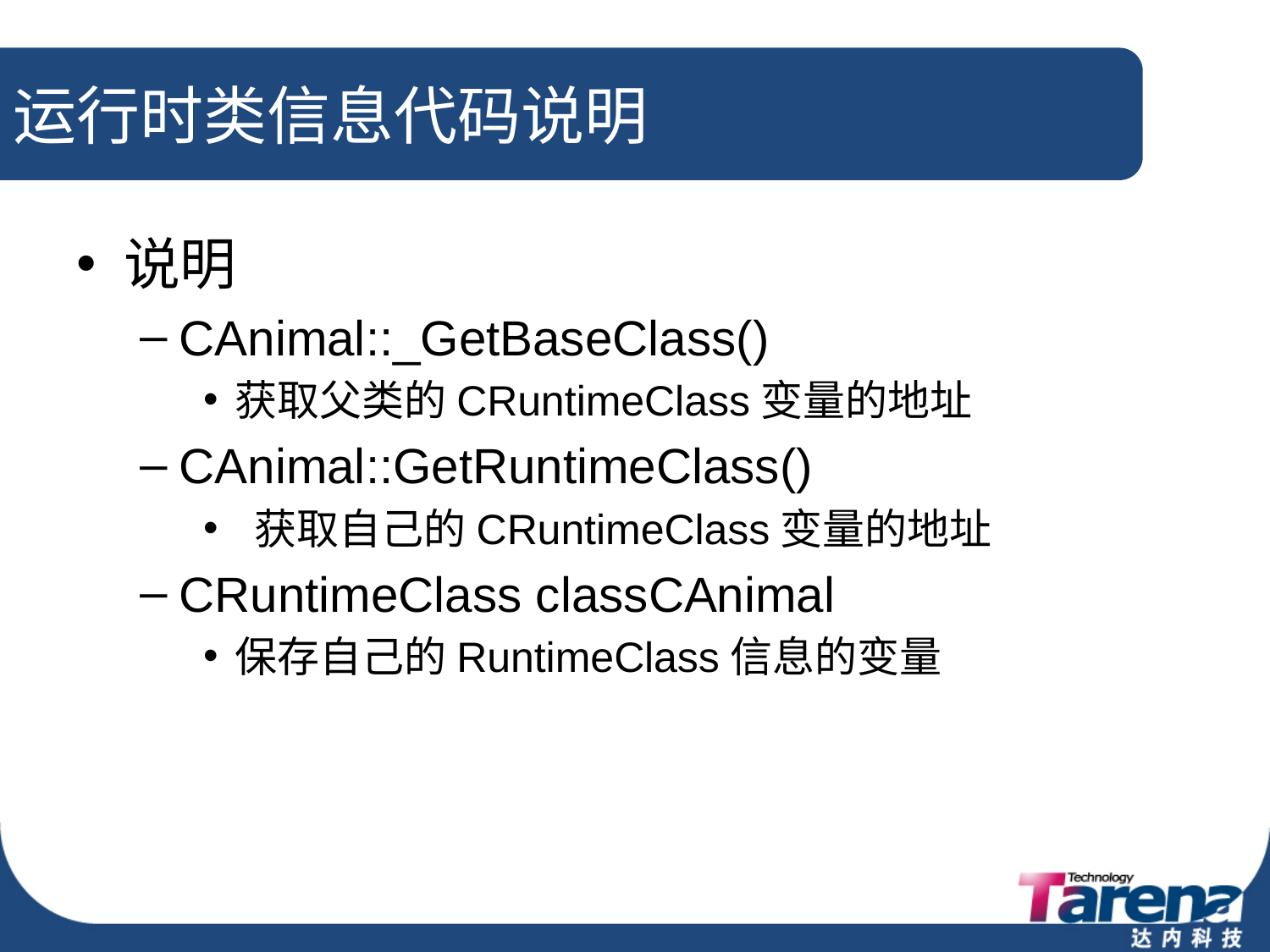

# 运行时类信息代码说明
说明
CAnimal::_GetBaseClass()
获取父类的CRuntimeClass变量的地址
CAnimal::GetRuntimeClass()
 获取自己的CRuntimeClass变量的地址
CRuntimeClass classCAnimal
保存自己的RuntimeClass信息的变量